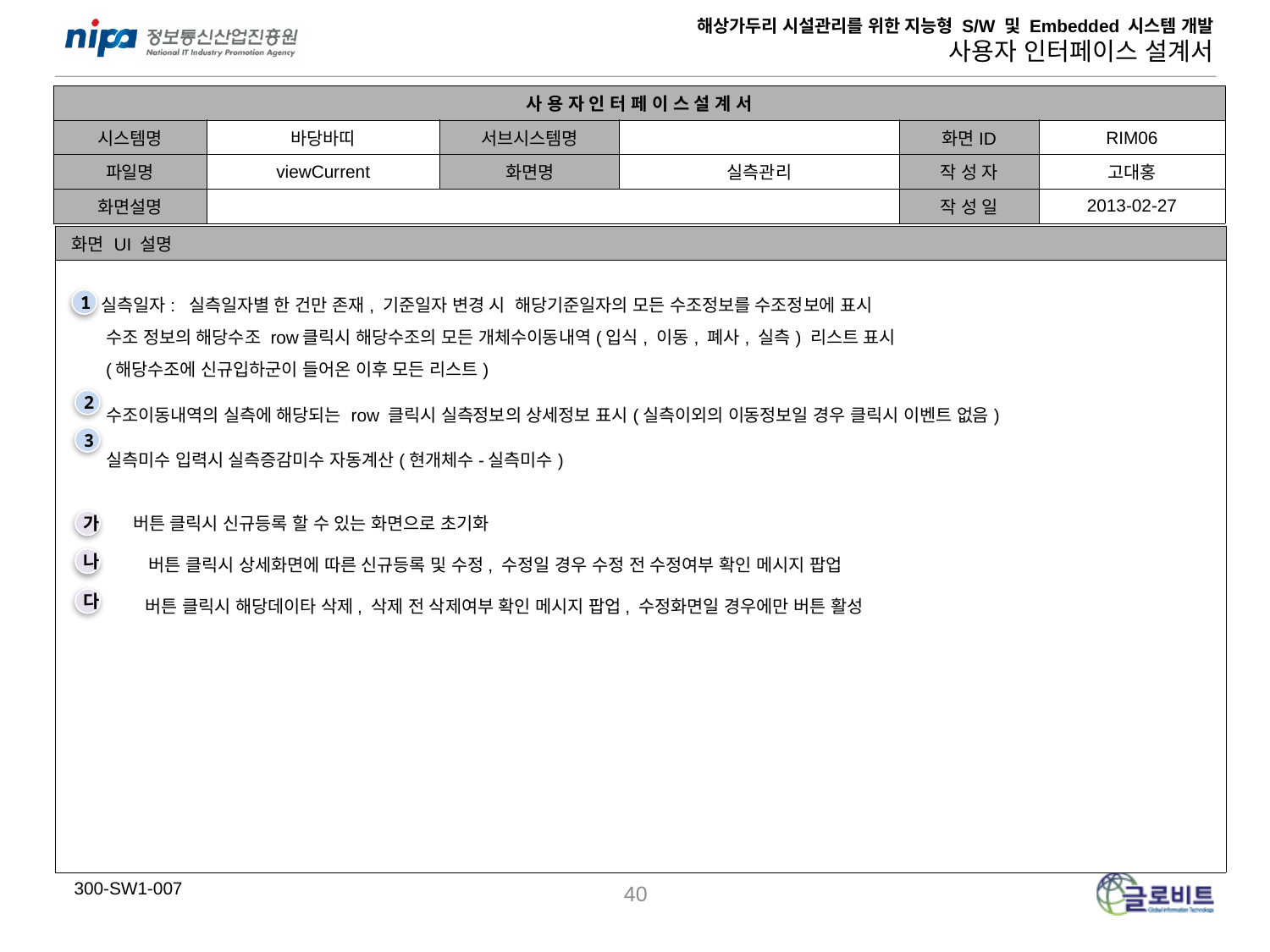

| 사 용 자 인 터 페 이 스 설 계 서 |  |  |  |  |  |
| --- | --- | --- | --- | --- | --- |
| 시스템명 | 바당바띠 | 서브시스템명 |  | 화면ID | RIM06 |
| 파일명 | viewCurrent | 화면명 | 실측관리 | 작 성 자 | 고대홍 |
| 화면설명 |  |  |  | 작 성 일 | 2013-02-27 |
| 화면 UI 설명 |
| --- |
| 실측일자: 실측일자별 한 건만 존재, 기준일자 변경 시 해당기준일자의 모든 수조정보를 수조정보에 표시 수조 정보의 해당수조 row클릭시 해당수조의 모든 개체수이동내역(입식, 이동, 폐사, 실측) 리스트 표시 (해당수조에 신규입하군이 들어온 이후 모든 리스트) 수조이동내역의 실측에 해당되는 row 클릭시 실측정보의 상세정보 표시(실측이외의 이동정보일 경우 클릭시 이벤트 없음) 실측미수 입력시 실측증감미수 자동계산(현개체수-실측미수) |
1
2
3
버튼 클릭시 신규등록 할 수 있는 화면으로 초기화
가
버튼 클릭시 상세화면에 따른 신규등록 및 수정, 수정일 경우 수정 전 수정여부 확인 메시지 팝업
나
다
버튼 클릭시 해당데이타 삭제, 삭제 전 삭제여부 확인 메시지 팝업, 수정화면일 경우에만 버튼 활성